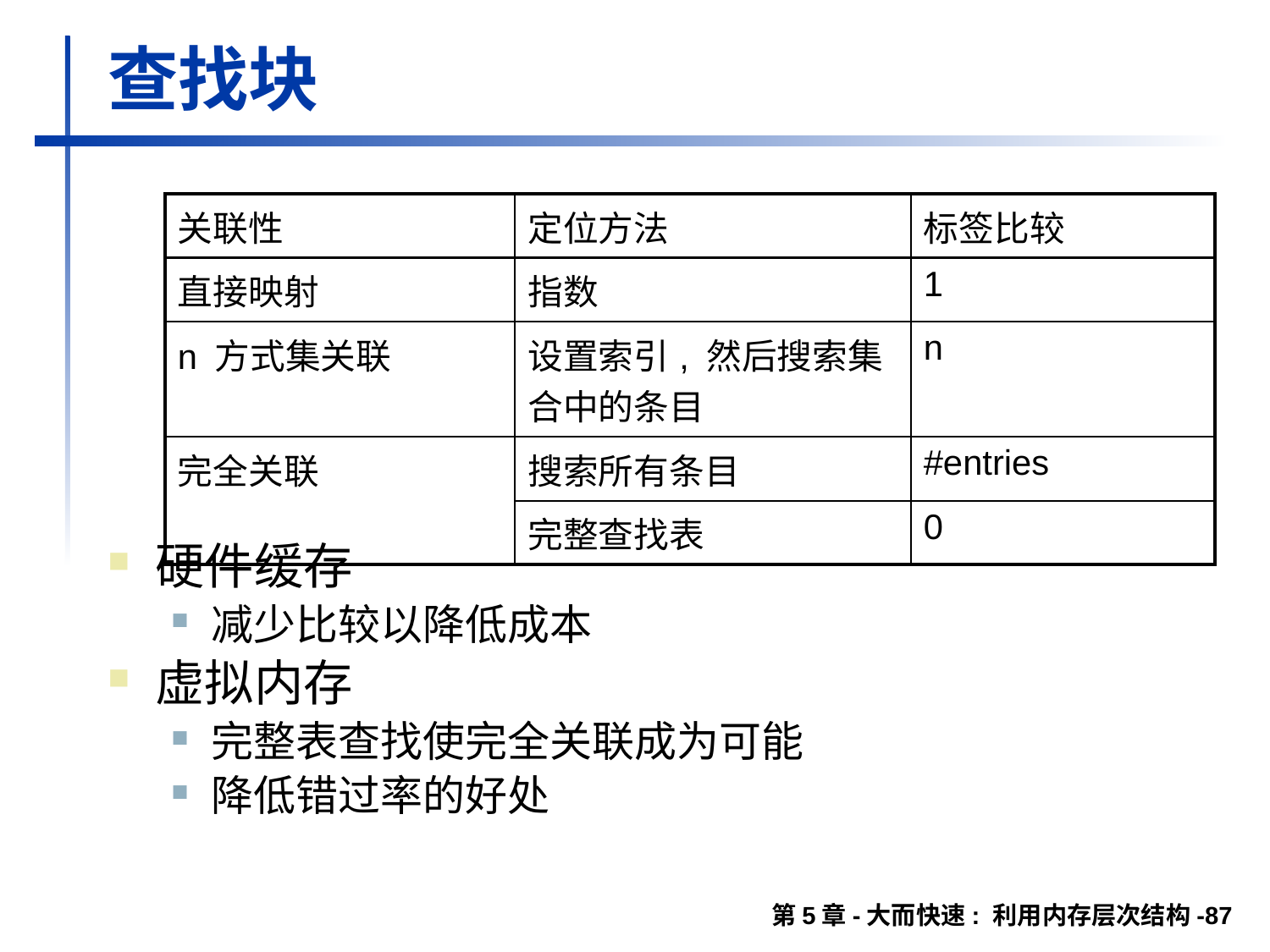

# 查找块
| 关联性 | 定位方法 | 标签比较 |
| --- | --- | --- |
| 直接映射 | 指数 | 1 |
| n 方式集关联 | 设置索引, 然后搜索集合中的条目 | n |
| 完全关联 | 搜索所有条目 | #entries |
|  | 完整查找表 | 0 |
硬件缓存
减少比较以降低成本
虚拟内存
完整表查找使完全关联成为可能
降低错过率的好处
第5章-大而快速: 利用内存层次结构-87